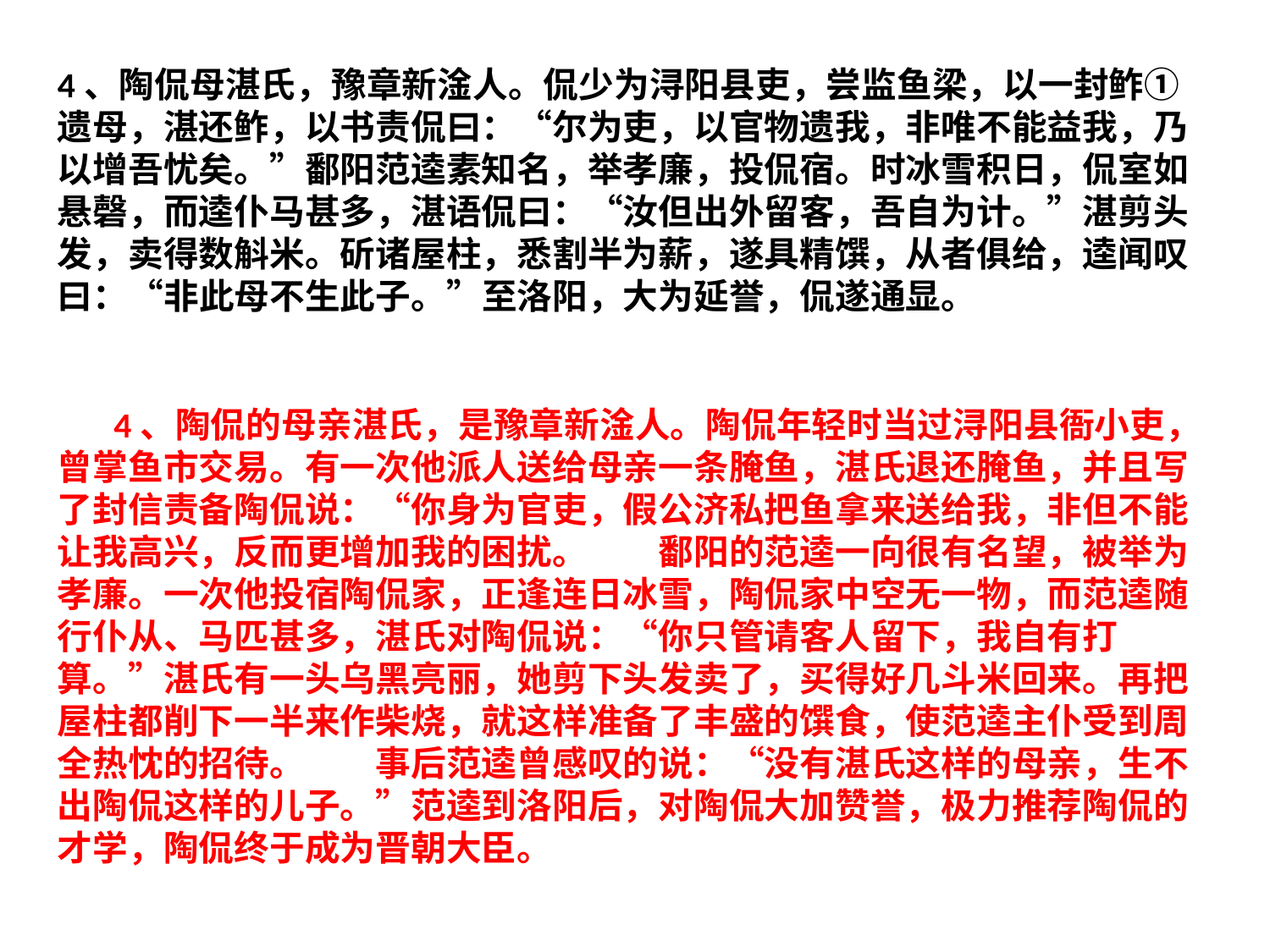

4、陶侃母湛氏，豫章新淦人。侃少为浔阳县吏，尝监鱼梁，以一封鲊①遗母，湛还鲊，以书责侃曰：“尔为吏，以官物遗我，非唯不能益我，乃以增吾忧矣。”鄱阳范逵素知名，举孝廉，投侃宿。时冰雪积日，侃室如悬磬，而逵仆马甚多，湛语侃曰：“汝但出外留客，吾自为计。”湛剪头发，卖得数斛米。斫诸屋柱，悉割半为薪，遂具精馔，从者俱给，逵闻叹曰：“非此母不生此子。”至洛阳，大为延誉，侃遂通显。
       4、陶侃的母亲湛氏，是豫章新淦人。陶侃年轻时当过浔阳县衙小吏，曾掌鱼市交易。有一次他派人送给母亲一条腌鱼，湛氏退还腌鱼，并且写了封信责备陶侃说：“你身为官吏，假公济私把鱼拿来送给我，非但不能让我高兴，反而更增加我的困扰。　　鄱阳的范逵一向很有名望，被举为孝廉。一次他投宿陶侃家，正逢连日冰雪，陶侃家中空无一物，而范逵随行仆从、马匹甚多，湛氏对陶侃说：“你只管请客人留下，我自有打算。”湛氏有一头乌黑亮丽，她剪下头发卖了，买得好几斗米回来。再把屋柱都削下一半来作柴烧，就这样准备了丰盛的馔食，使范逵主仆受到周全热忱的招待。　　事后范逵曾感叹的说：“没有湛氏这样的母亲，生不出陶侃这样的儿子。”范逵到洛阳后，对陶侃大加赞誉，极力推荐陶侃的才学，陶侃终于成为晋朝大臣。